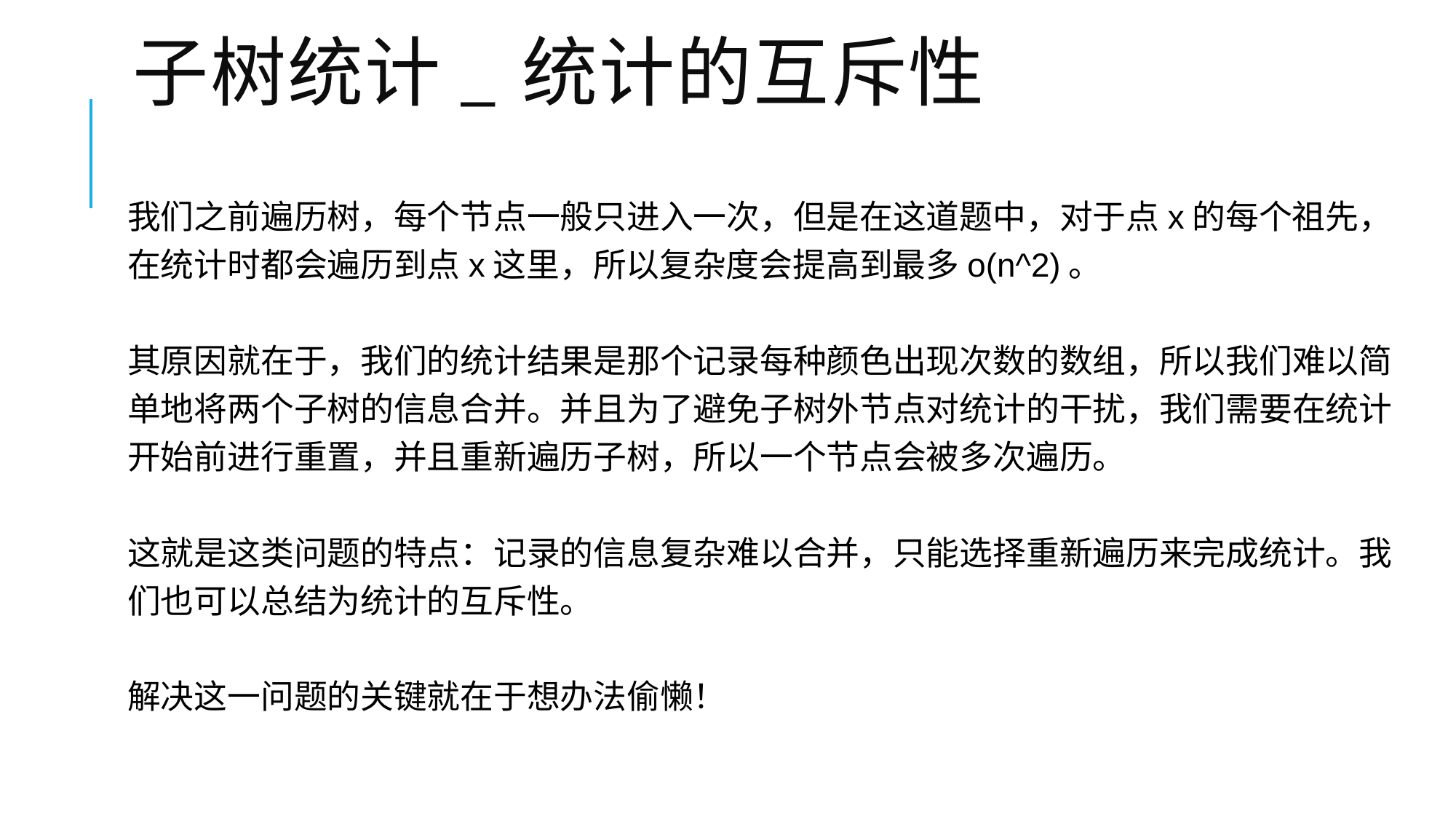

# 子树统计_统计的互斥性
我们之前遍历树，每个节点一般只进入一次，但是在这道题中，对于点x的每个祖先，在统计时都会遍历到点x这里，所以复杂度会提高到最多o(n^2)。

其原因就在于，我们的统计结果是那个记录每种颜色出现次数的数组，所以我们难以简单地将两个子树的信息合并。并且为了避免子树外节点对统计的干扰，我们需要在统计开始前进行重置，并且重新遍历子树，所以一个节点会被多次遍历。

这就是这类问题的特点：记录的信息复杂难以合并，只能选择重新遍历来完成统计。我们也可以总结为统计的互斥性。

解决这一问题的关键就在于想办法偷懒！